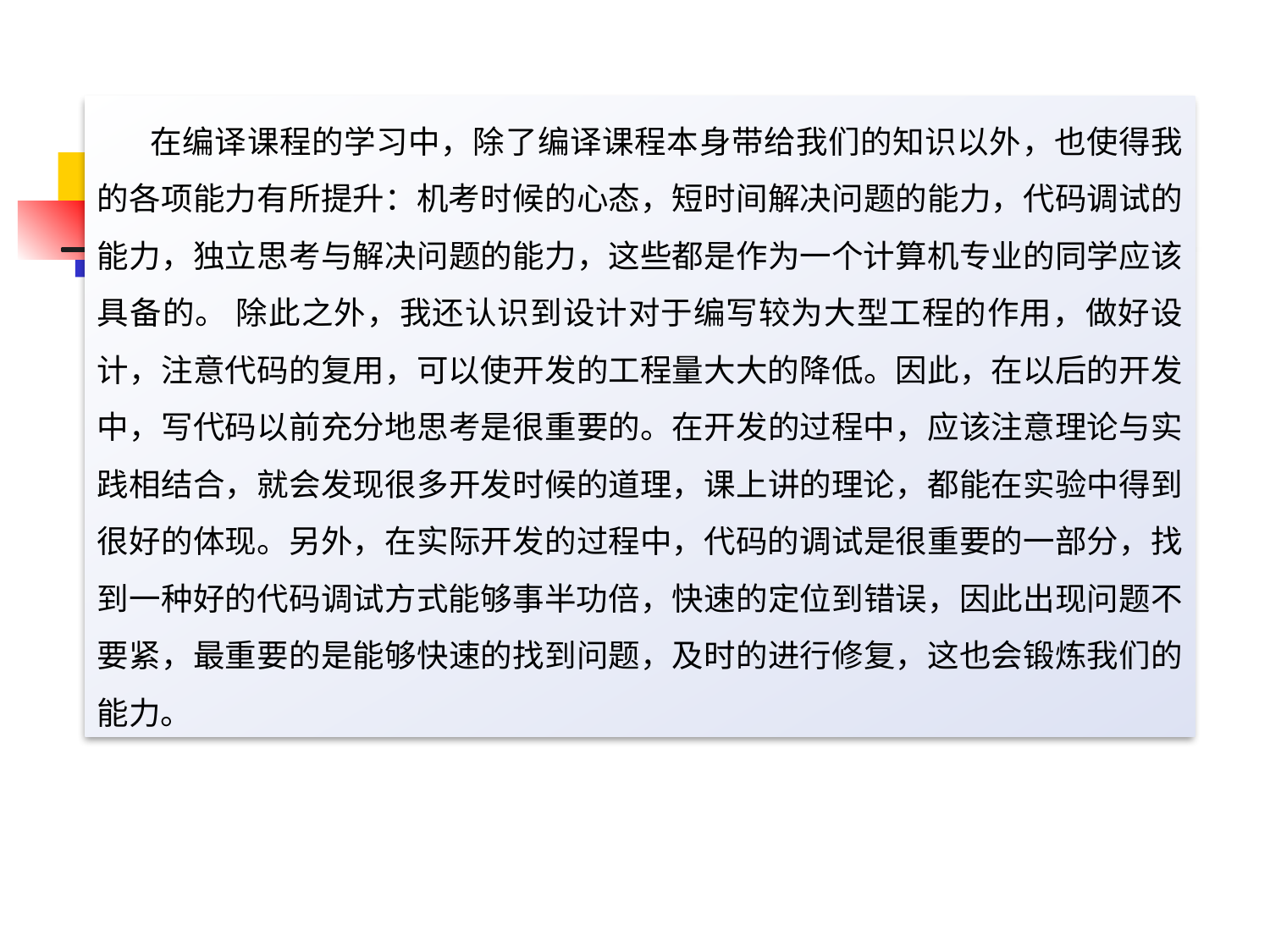

在编译课程的学习中，除了编译课程本身带给我们的知识以外，也使得我的各项能力有所提升：机考时候的心态，短时间解决问题的能力，代码调试的能力，独立思考与解决问题的能力，这些都是作为一个计算机专业的同学应该具备的。 除此之外，我还认识到设计对于编写较为大型工程的作用，做好设计，注意代码的复用，可以使开发的工程量大大的降低。因此，在以后的开发中，写代码以前充分地思考是很重要的。在开发的过程中，应该注意理论与实践相结合，就会发现很多开发时候的道理，课上讲的理论，都能在实验中得到很好的体现。另外，在实际开发的过程中，代码的调试是很重要的一部分，找到一种好的代码调试方式能够事半功倍，快速的定位到错误，因此出现问题不要紧，最重要的是能够快速的找到问题，及时的进行修复，这也会锻炼我们的能力。